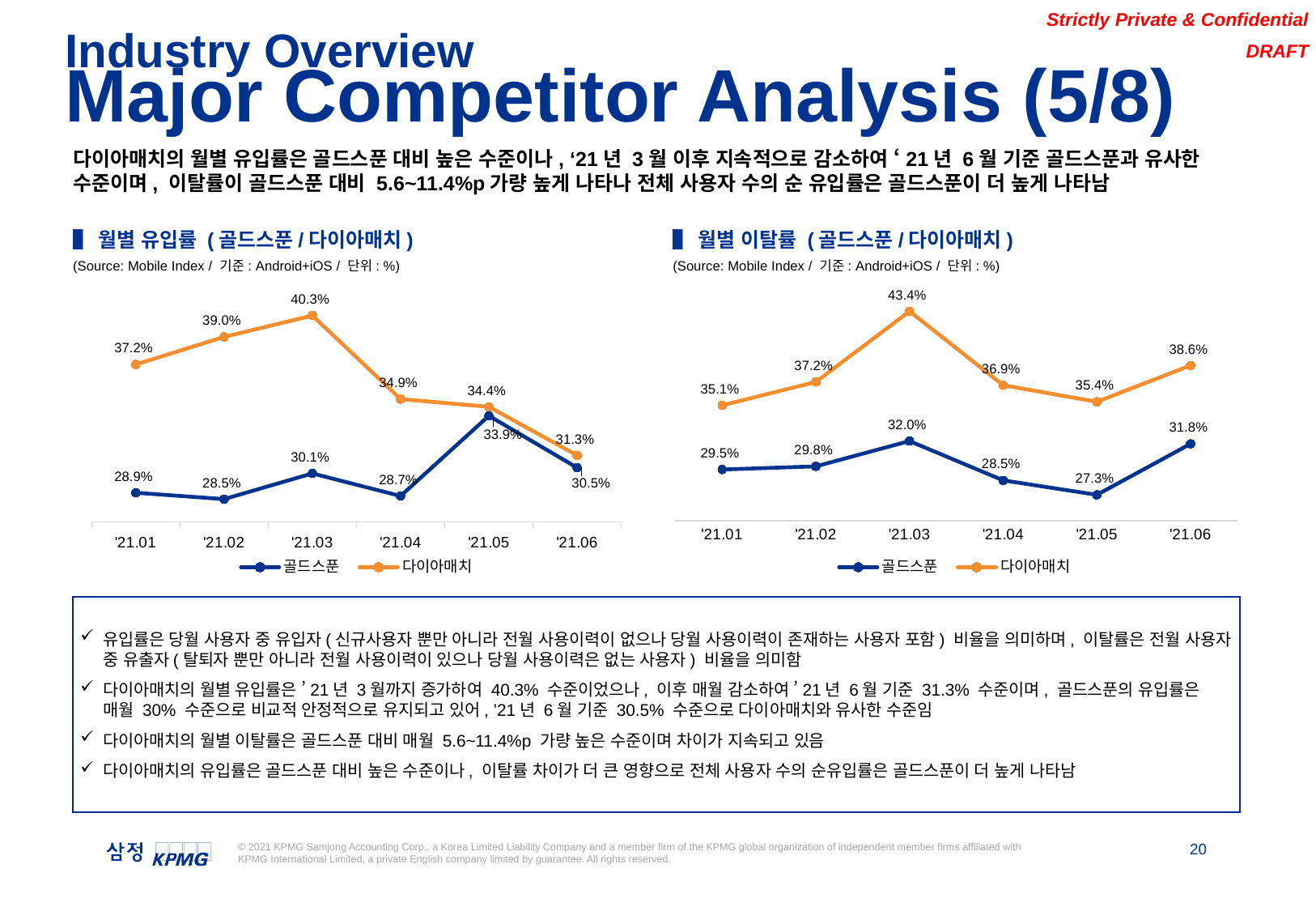

Industry Overview
Major Competitor Analysis (5/8)
다이아매치의 월별 유입률은 골드스푼 대비 높은 수준이나, ‘21년 3월 이후 지속적으로 감소하여 ‘21년 6월 기준 골드스푼과 유사한 수준이며, 이탈률이 골드스푼 대비 5.6~11.4%p가량 높게 나타나 전체 사용자 수의 순 유입률은 골드스푼이 더 높게 나타남
▌월별 유입률 (골드스푼/다이아매치)
▌월별 이탈률 (골드스푼/다이아매치)
(Source: Mobile Index / 기준: Android+iOS / 단위: %)
(Source: Mobile Index / 기준: Android+iOS / 단위: %)

### Chart

| Category | 골드스푼 | 다이아매치 |
|---|---|---|
| '21.01 | 0.2888 | 0.3718 |
| '21.02 | 0.2847 | 0.3896 |
| '21.03 | 0.3013 | 0.40340000000000004 |
| '21.04 | 0.2867 | 0.3494 |
| '21.05 | 0.3386 | 0.3444 |
| '21.06 | 0.305 | 0.313 |

### Chart

| Category | 골드스푼 | 다이아매치 |
|---|---|---|
| '21.01 | 0.295 | 0.3514 |
| '21.02 | 0.2978 | 0.37189999999999995 |
| '21.03 | 0.32 | 0.4339 |
| '21.04 | 0.28550000000000003 | 0.369 |
| '21.05 | 0.2728 | 0.35450000000000004 |
| '21.06 | 0.3175 | 0.3864 |
유입률은 당월 사용자 중 유입자(신규사용자 뿐만 아니라 전월 사용이력이 없으나 당월 사용이력이 존재하는 사용자 포함) 비율을 의미하며, 이탈률은 전월 사용자 중 유출자(탈퇴자 뿐만 아니라 전월 사용이력이 있으나 당월 사용이력은 없는 사용자) 비율을 의미함
다이아매치의 월별 유입률은 ’21년 3월까지 증가하여 40.3% 수준이었으나, 이후 매월 감소하여 ’21년 6월 기준 31.3% 수준이며, 골드스푼의 유입률은 매월 30% 수준으로 비교적 안정적으로 유지되고 있어, ’21년 6월 기준 30.5% 수준으로 다이아매치와 유사한 수준임
다이아매치의 월별 이탈률은 골드스푼 대비 매월 5.6~11.4%p 가량 높은 수준이며 차이가 지속되고 있음
다이아매치의 유입률은 골드스푼 대비 높은 수준이나, 이탈률 차이가 더 큰 영향으로 전체 사용자 수의 순유입률은 골드스푼이 더 높게 나타남